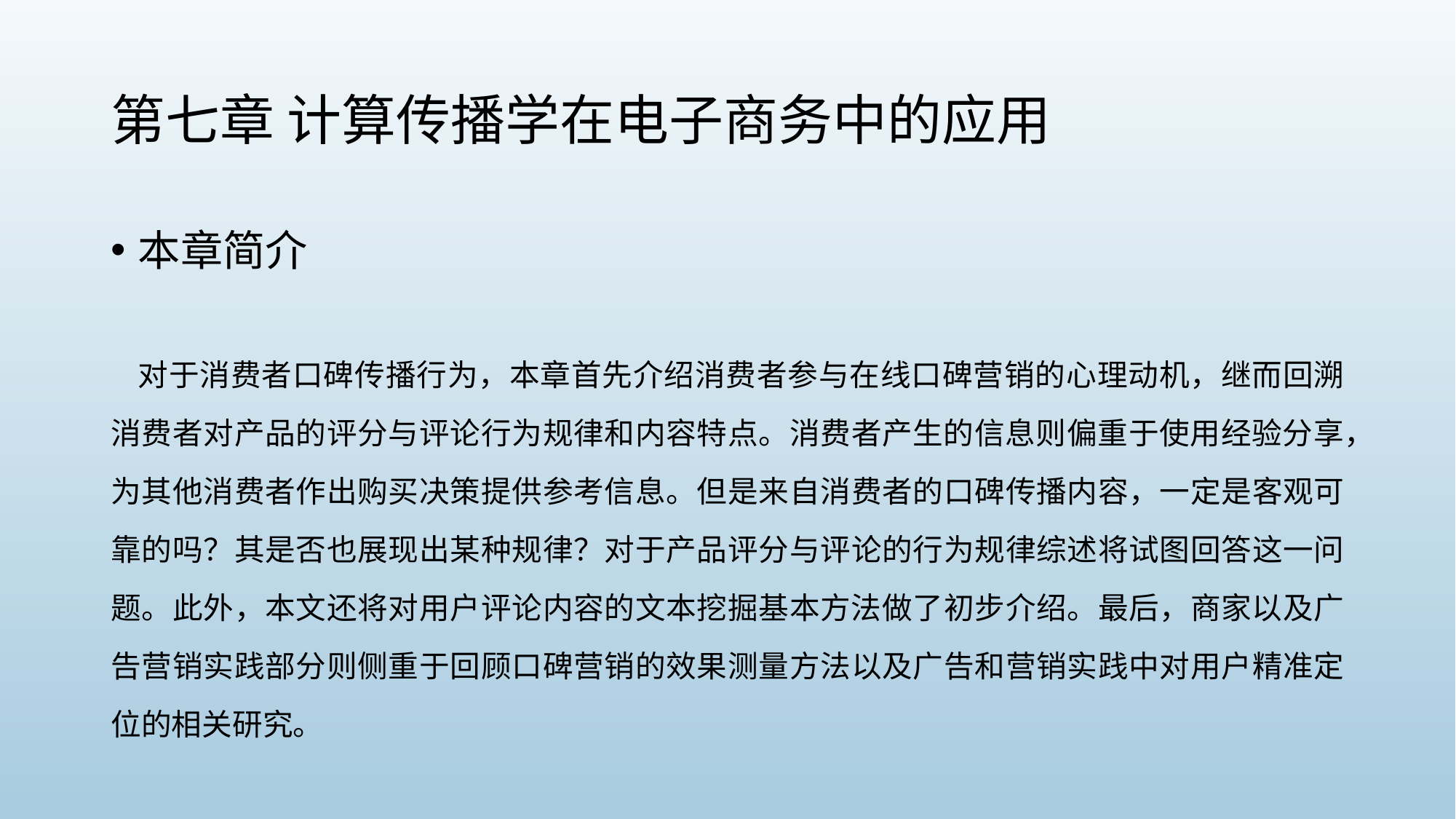

# 第七章 计算传播学在电子商务中的应用
本章简介

    对于消费者口碑传播行为，本章首先介绍消费者参与在线口碑营销的心理动机，继而回溯消费者对产品的评分与评论行为规律和内容特点。消费者产生的信息则偏重于使用经验分享，为其他消费者作出购买决策提供参考信息。但是来自消费者的口碑传播内容，一定是客观可靠的吗？其是否也展现出某种规律？对于产品评分与评论的行为规律综述将试图回答这一问题。此外，本文还将对用户评论内容的文本挖掘基本方法做了初步介绍。最后，商家以及广告营销实践部分则侧重于回顾口碑营销的效果测量方法以及广告和营销实践中对用户精准定位的相关研究。